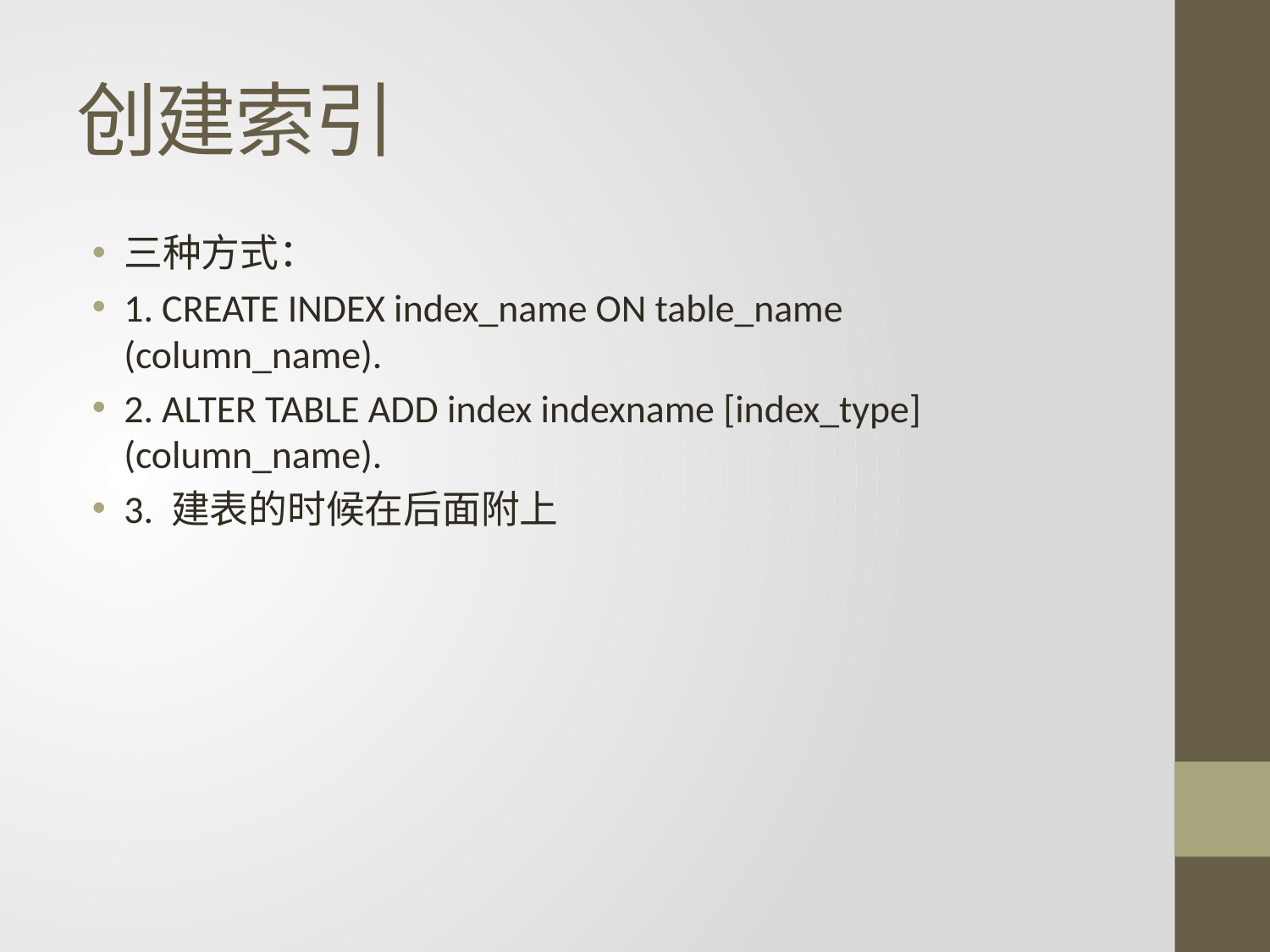

# 创建索引
三种方式：
1. CREATE INDEX index_name ON table_name (column_name).
2. ALTER TABLE ADD index indexname [index_type] (column_name).
3. 建表的时候在后面附上